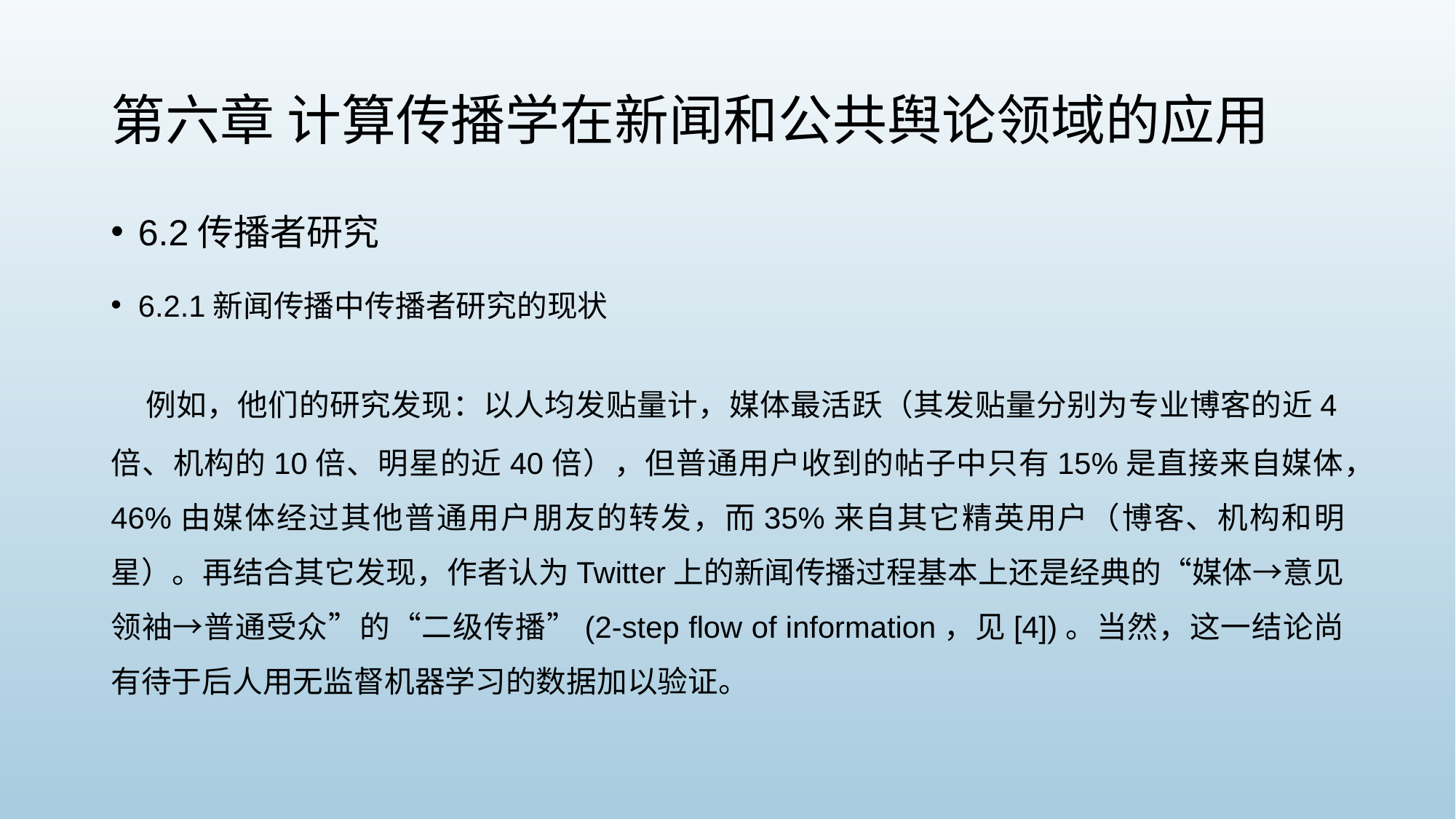

# 第六章 计算传播学在新闻和公共舆论领域的应用
6.2传播者研究
6.2.1新闻传播中传播者研究的现状
  例如，他们的研究发现：以人均发贴量计，媒体最活跃（其发贴量分别为专业博客的近4倍、机构的10倍、明星的近40倍），但普通用户收到的帖子中只有15%是直接来自媒体，46%由媒体经过其他普通用户朋友的转发，而35%来自其它精英用户（博客、机构和明星）。再结合其它发现，作者认为Twitter上的新闻传播过程基本上还是经典的“媒体→意见领袖→普通受众”的“二级传播”(2-step flow of information，见[4])。当然，这一结论尚有待于后人用无监督机器学习的数据加以验证。